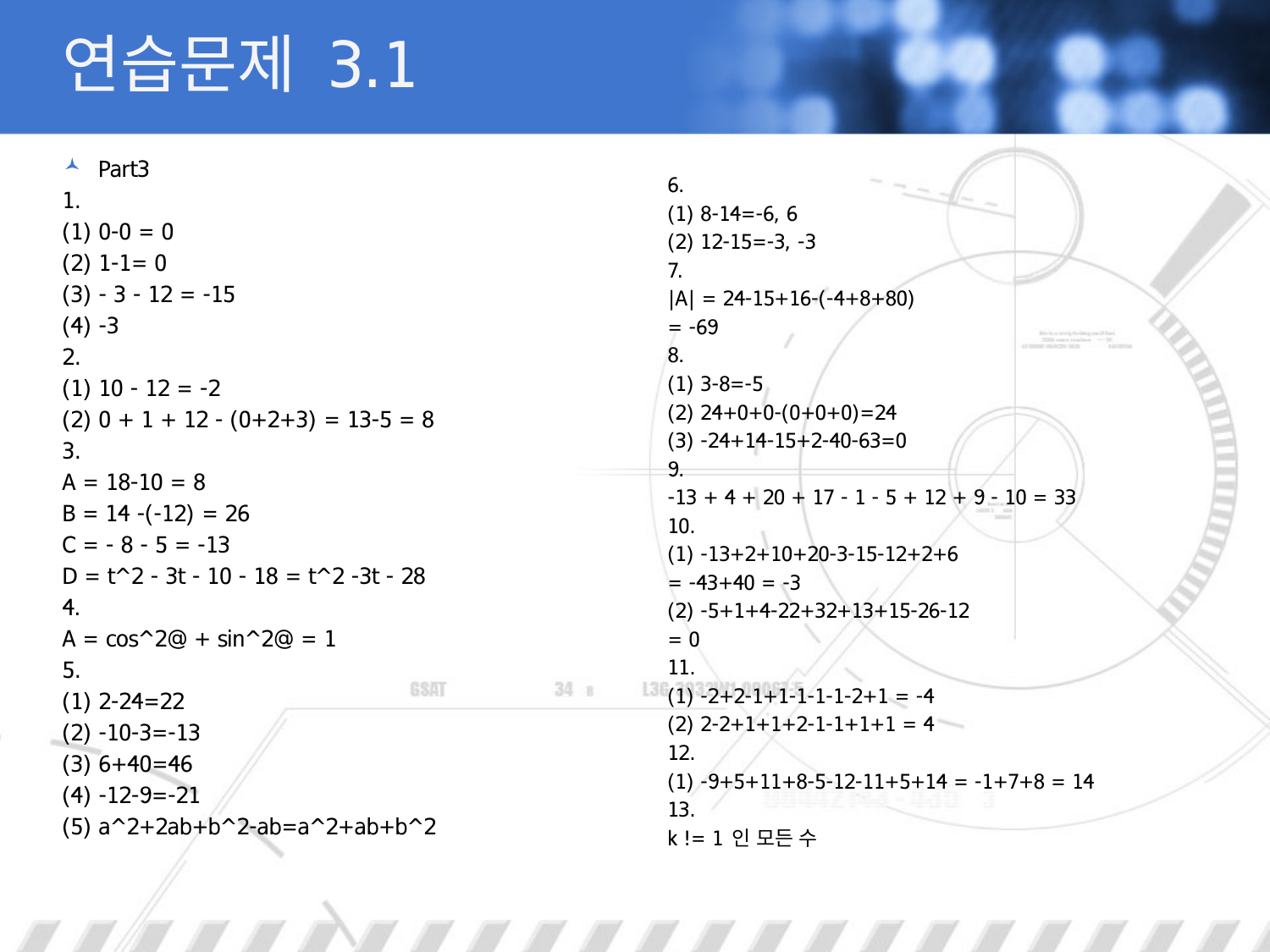

# 연습문제 3.1
Part3
1.
(1) 0-0 = 0
(2) 1-1= 0
(3) - 3 - 12 = -15
(4) -3
2.
(1) 10 - 12 = -2
(2) 0 + 1 + 12 - (0+2+3) = 13-5 = 8
3.
A = 18-10 = 8
B = 14 -(-12) = 26
C = - 8 - 5 = -13
D = t^2 - 3t - 10 - 18 = t^2 -3t - 28
4.
A = cos^2@ + sin^2@ = 1
5.
(1) 2-24=22
(2) -10-3=-13
(3) 6+40=46
(4) -12-9=-21
(5) a^2+2ab+b^2-ab=a^2+ab+b^2
6.
(1) 8-14=-6, 6
(2) 12-15=-3, -3
7.
|A| = 24-15+16-(-4+8+80)
= -69
8.
(1) 3-8=-5
(2) 24+0+0-(0+0+0)=24
(3) -24+14-15+2-40-63=0
9.
-13 + 4 + 20 + 17 - 1 - 5 + 12 + 9 - 10 = 33
10.
(1) -13+2+10+20-3-15-12+2+6
= -43+40 = -3
(2) -5+1+4-22+32+13+15-26-12
= 0
11.
(1) -2+2-1+1-1-1-1-2+1 = -4
(2) 2-2+1+1+2-1-1+1+1 = 4
12.
(1) -9+5+11+8-5-12-11+5+14 = -1+7+8 = 14
13.
k != 1 인 모든 수